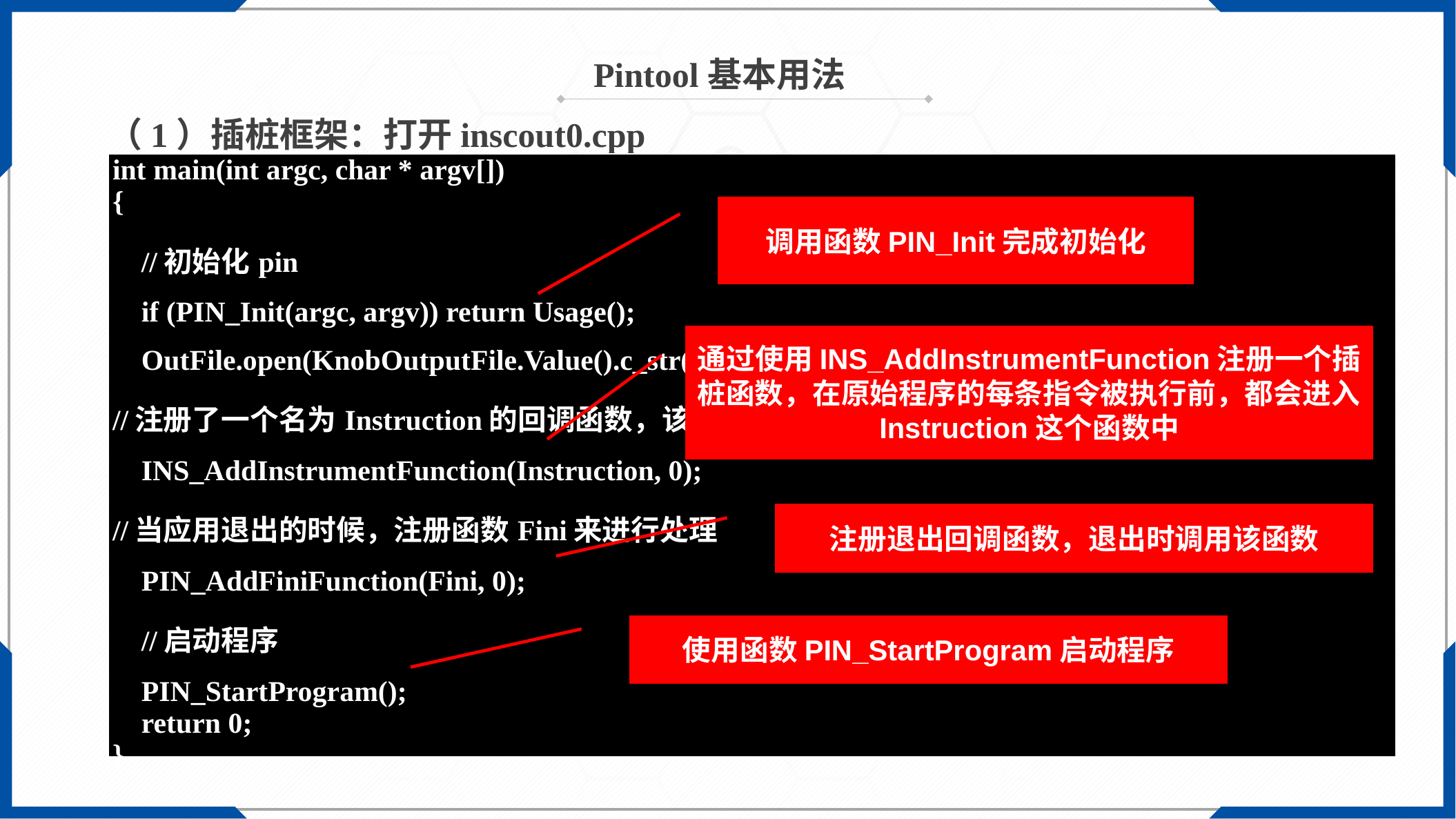

Pintool基本用法
（1）插桩框架：打开inscout0.cpp
| int main(int argc, char \* argv[]) { //初始化pin if (PIN\_Init(argc, argv)) return Usage(); OutFile.open(KnobOutputFile.Value().c\_str()); //注册了一个名为Instruction的回调函数，该函数将在每条指令执行前调用 INS\_AddInstrumentFunction(Instruction, 0); //当应用退出的时候，注册函数Fini来进行处理 PIN\_AddFiniFunction(Fini, 0); //启动程序 PIN\_StartProgram(); return 0; } |
| --- |
调用函数PIN_Init完成初始化
通过使用INS_AddInstrumentFunction注册一个插桩函数，在原始程序的每条指令被执行前，都会进入Instruction这个函数中
注册退出回调函数，退出时调用该函数
使用函数PIN_StartProgram启动程序